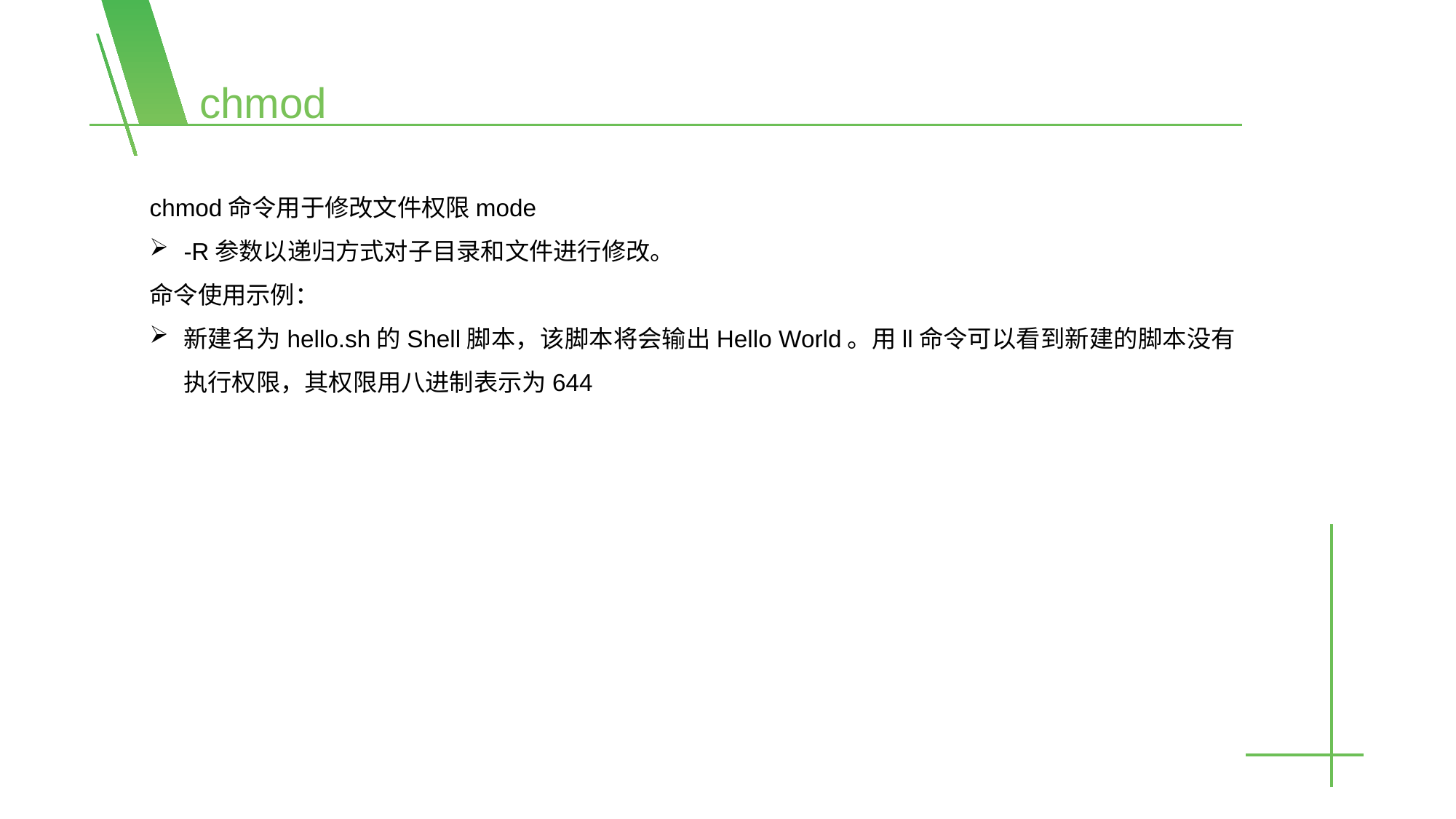

chmod
chmod命令用于修改文件权限mode
-R参数以递归方式对子目录和文件进行修改。
命令使用示例：
新建名为hello.sh的Shell脚本，该脚本将会输出Hello World。用ll命令可以看到新建的脚本没有执行权限，其权限用八进制表示为644